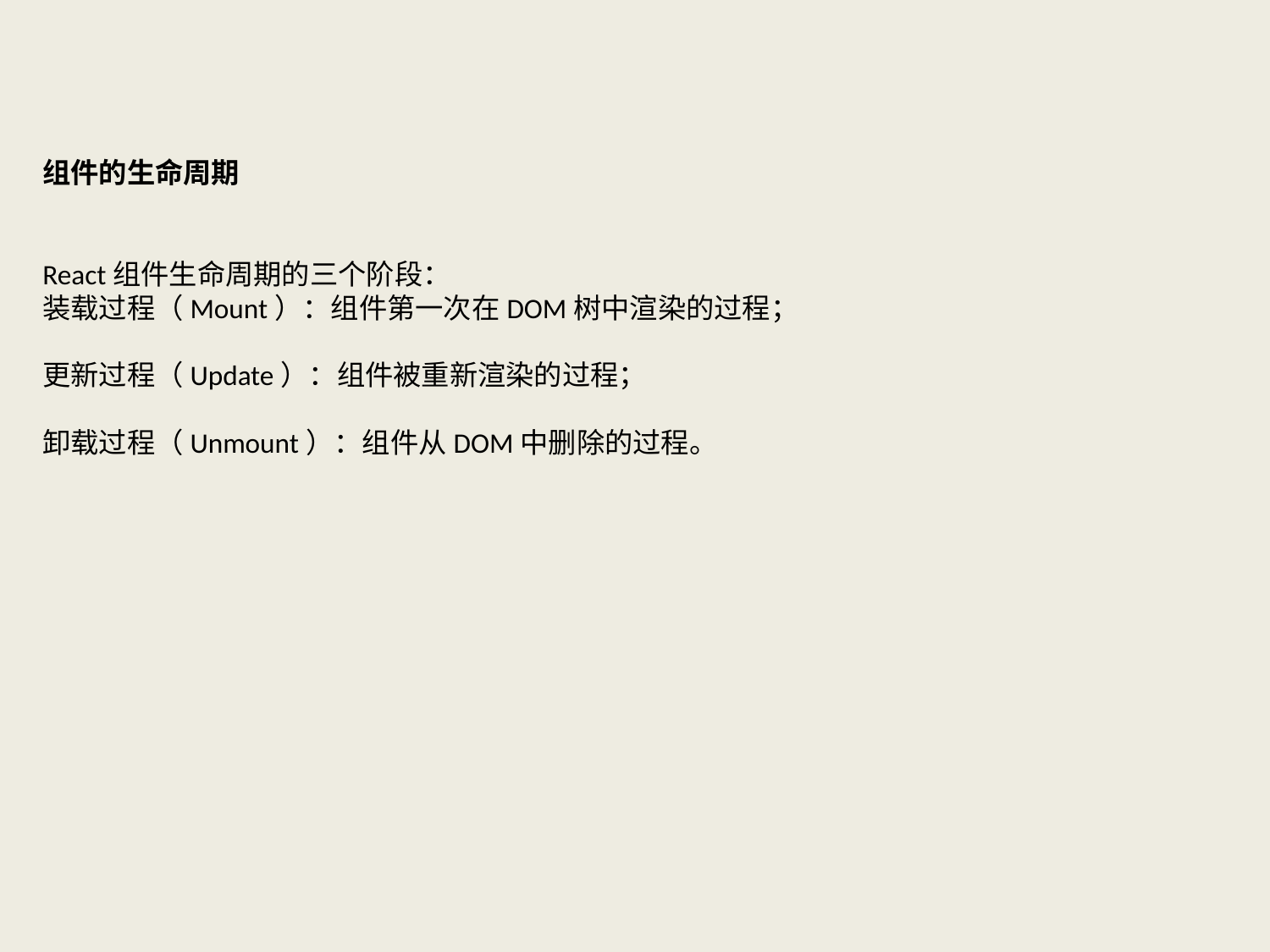

组件的生命周期

React组件生命周期的三个阶段：
装载过程（Mount）：组件第一次在DOM树中渲染的过程；

更新过程（Update）：组件被重新渲染的过程；

卸载过程（Unmount）：组件从DOM中删除的过程。